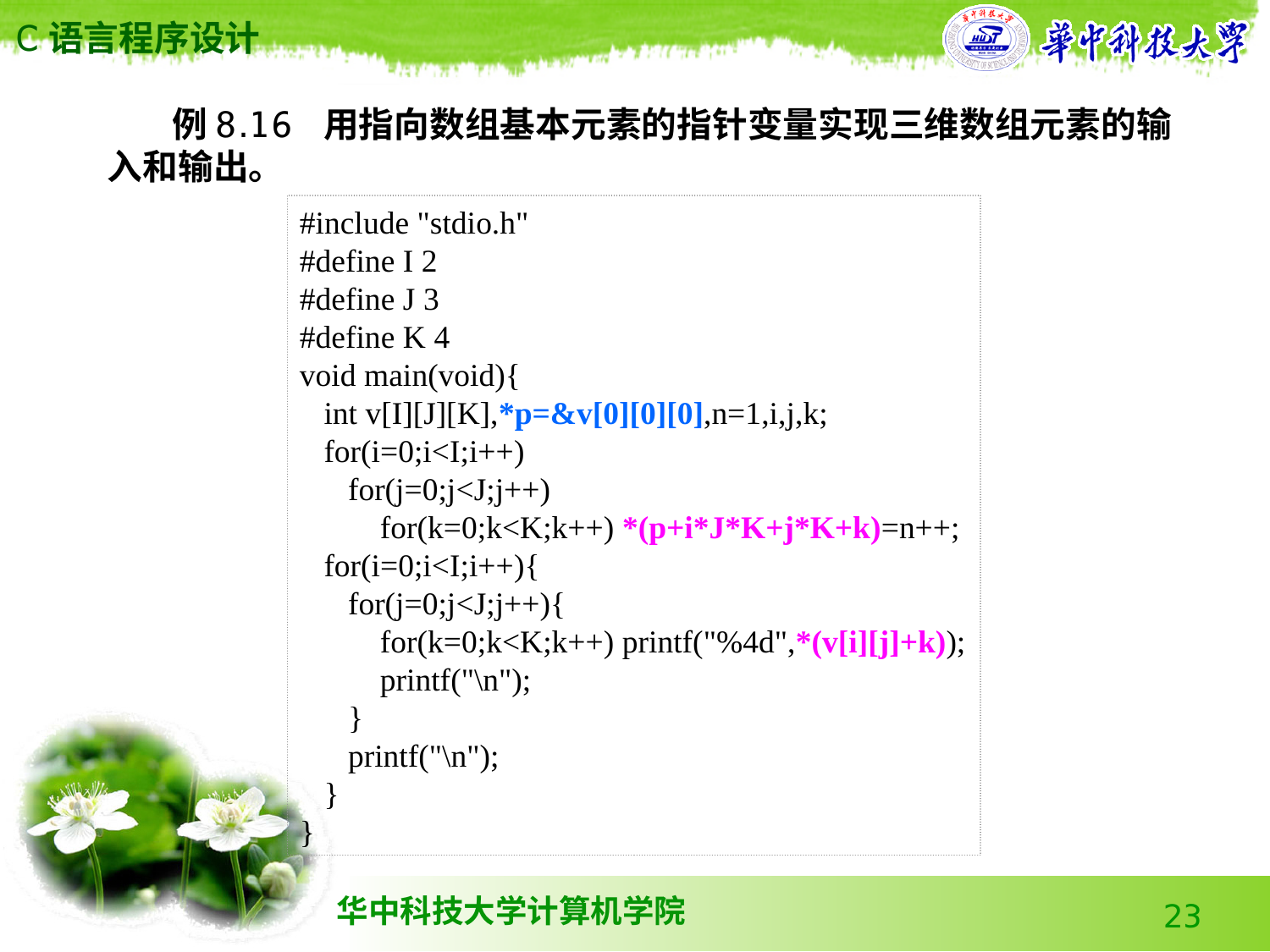

例8.16  用指向数组基本元素的指针变量实现三维数组元素的输入和输出。
#include "stdio.h"
#define I 2
#define J 3
#define K 4
void main(void){
   int v[I][J][K],*p=&v[0][0][0],n=1,i,j,k;
   for(i=0;i<I;i++)
      for(j=0;j<J;j++)
          for(k=0;k<K;k++) *(p+i*J*K+j*K+k)=n++;
   for(i=0;i<I;i++){
      for(j=0;j<J;j++){
          for(k=0;k<K;k++) printf("%4d",*(v[i][j]+k));
          printf("\n");
      }
      printf("\n");
   }
}
23